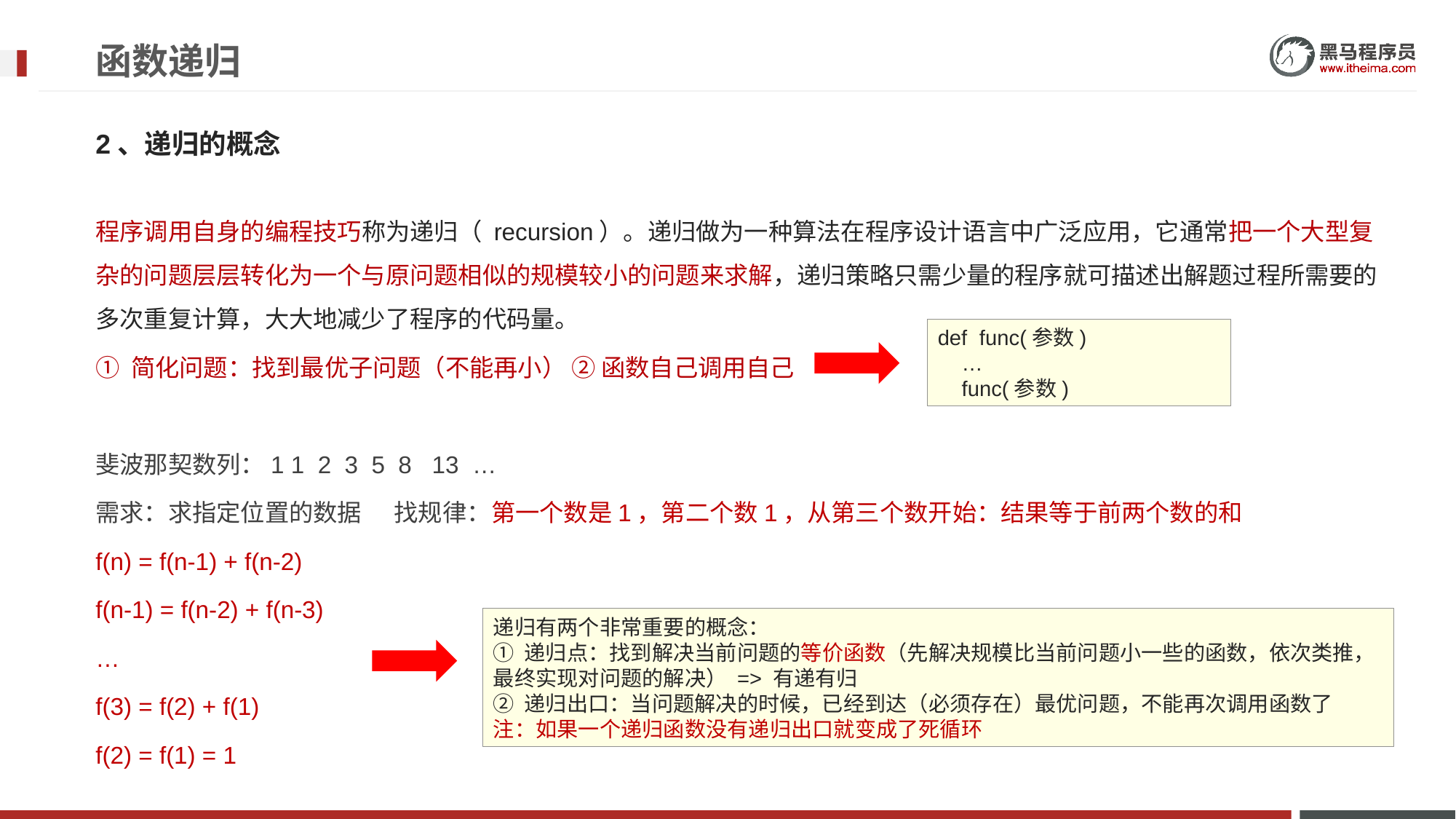

# 函数递归
2、递归的概念
程序调用自身的编程技巧称为递归（ recursion）。递归做为一种算法在程序设计语言中广泛应用，它通常把一个大型复杂的问题层层转化为一个与原问题相似的规模较小的问题来求解，递归策略只需少量的程序就可描述出解题过程所需要的多次重复计算，大大地减少了程序的代码量。
① 简化问题：找到最优子问题（不能再小） ② 函数自己调用自己

斐波那契数列：1 1  2  3  5  8   13  …
需求：求指定位置的数据      找规律：第一个数是1，第二个数1，从第三个数开始：结果等于前两个数的和
f(n) = f(n-1) + f(n-2)
f(n-1) = f(n-2) + f(n-3)
…
f(3) = f(2) + f(1)
f(2) = f(1) = 1

def  func(参数)
    …
    func(参数)

递归有两个非常重要的概念：
① 递归点：找到解决当前问题的等价函数（先解决规模比当前问题小一些的函数，依次类推，最终实现对问题的解决） => 有递有归
② 递归出口：当问题解决的时候，已经到达（必须存在）最优问题，不能再次调用函数了
注：如果一个递归函数没有递归出口就变成了死循环